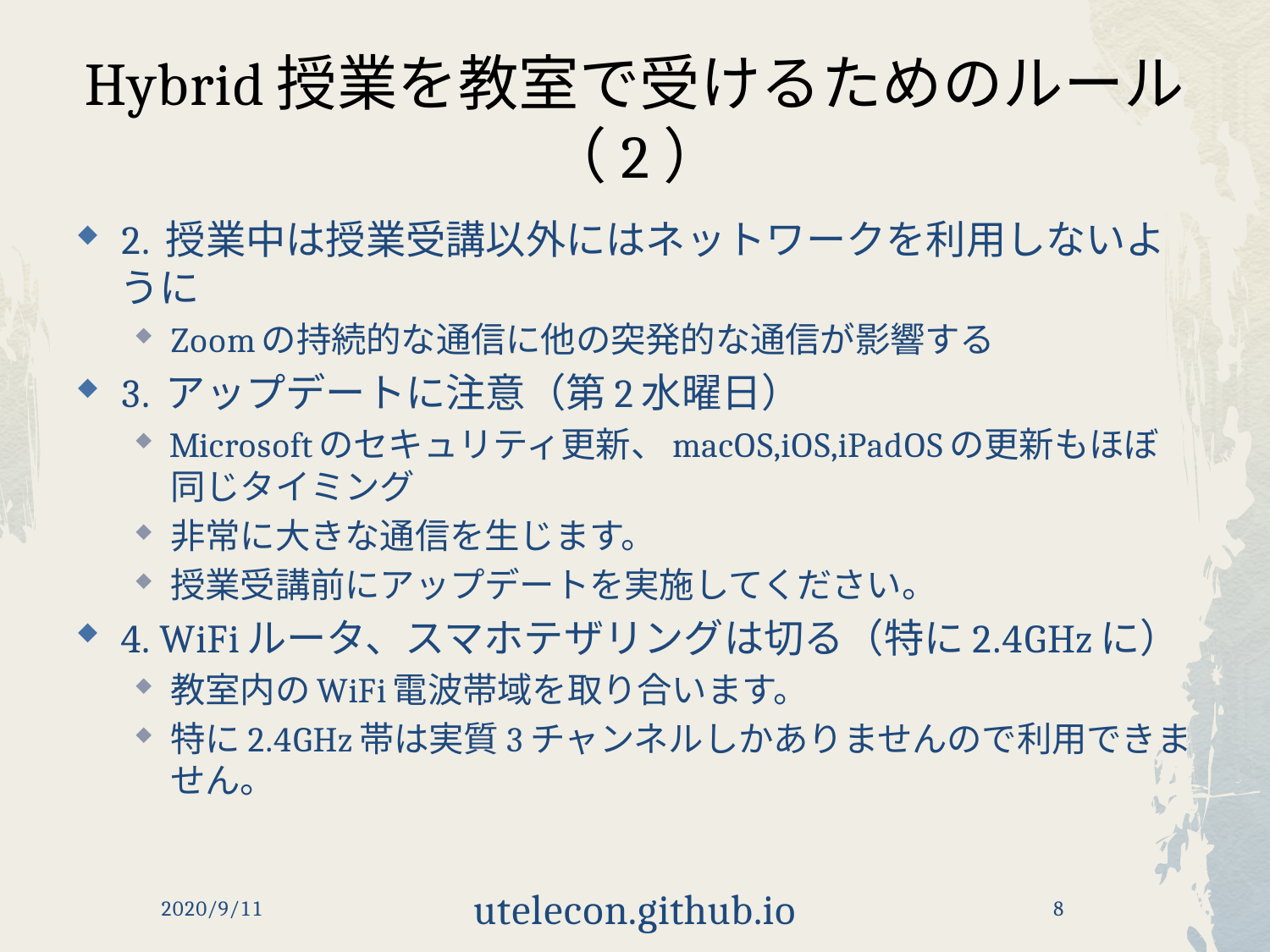

# Hybrid授業を教室で受けるためのルール（2）
2. 授業中は授業受講以外にはネットワークを利用しないように
Zoomの持続的な通信に他の突発的な通信が影響する
3. アップデートに注意（第2水曜日）
Microsoftのセキュリティ更新、macOS,iOS,iPadOSの更新もほぼ同じタイミング
非常に大きな通信を生じます。
授業受講前にアップデートを実施してください。
4. WiFiルータ、スマホテザリングは切る（特に2.4GHzに）
教室内のWiFi電波帯域を取り合います。
特に2.4GHz帯は実質3チャンネルしかありませんので利用できません。
2020/9/11
utelecon.github.io
8